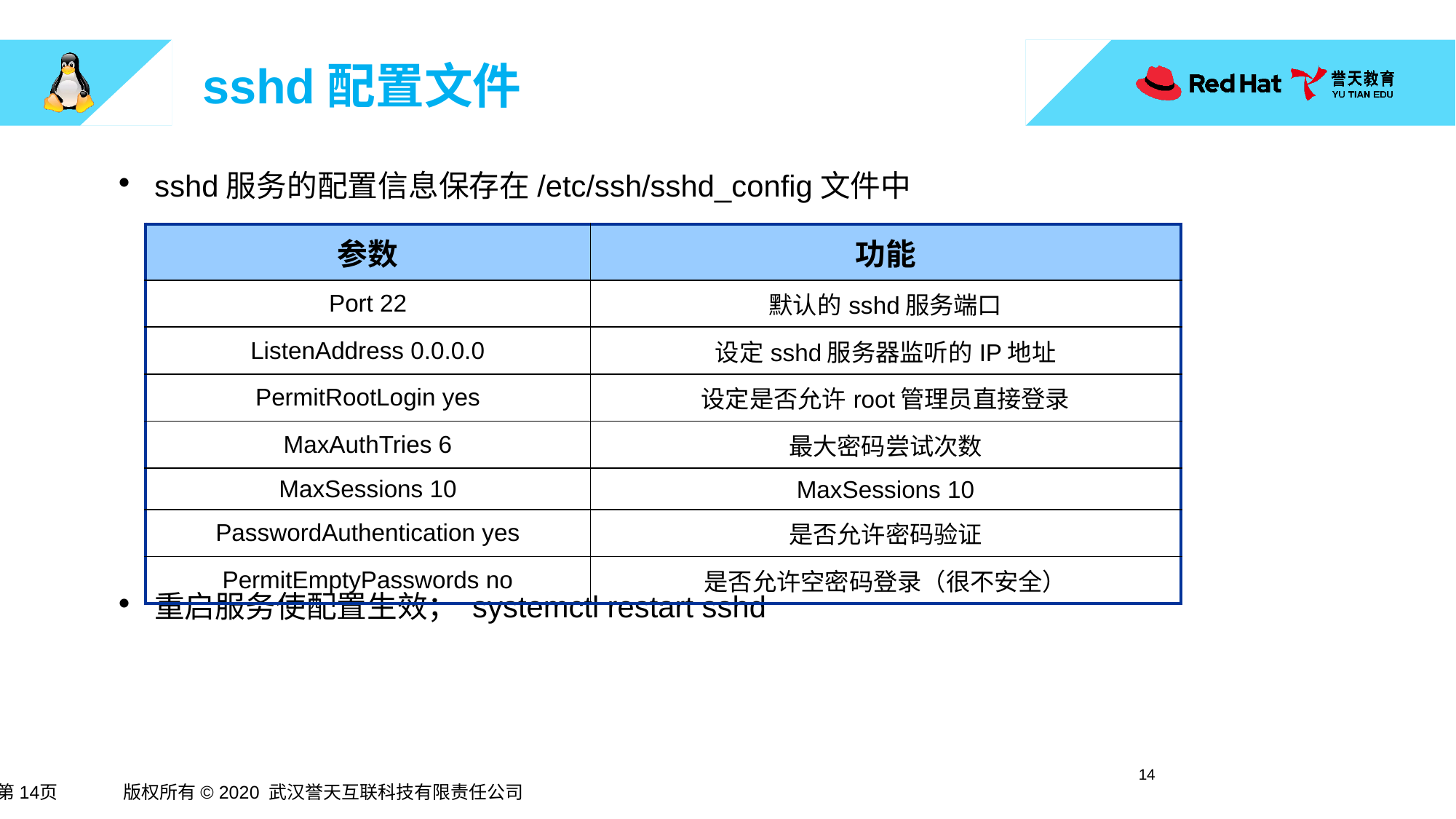

# sshd配置文件
sshd服务的配置信息保存在/etc/ssh/sshd_config文件中

重启服务使配置生效； systemctl restart sshd

| 参数 | 功能 |
| --- | --- |
| Port 22 | 默认的sshd服务端口 |
| ListenAddress 0.0.0.0 | 设定sshd服务器监听的IP地址 |
| PermitRootLogin yes | 设定是否允许root管理员直接登录 |
| MaxAuthTries 6 | 最大密码尝试次数 |
| MaxSessions 10 | MaxSessions 10 |
| PasswordAuthentication yes | 是否允许密码验证 |
| PermitEmptyPasswords no | 是否允许空密码登录（很不安全） |
14